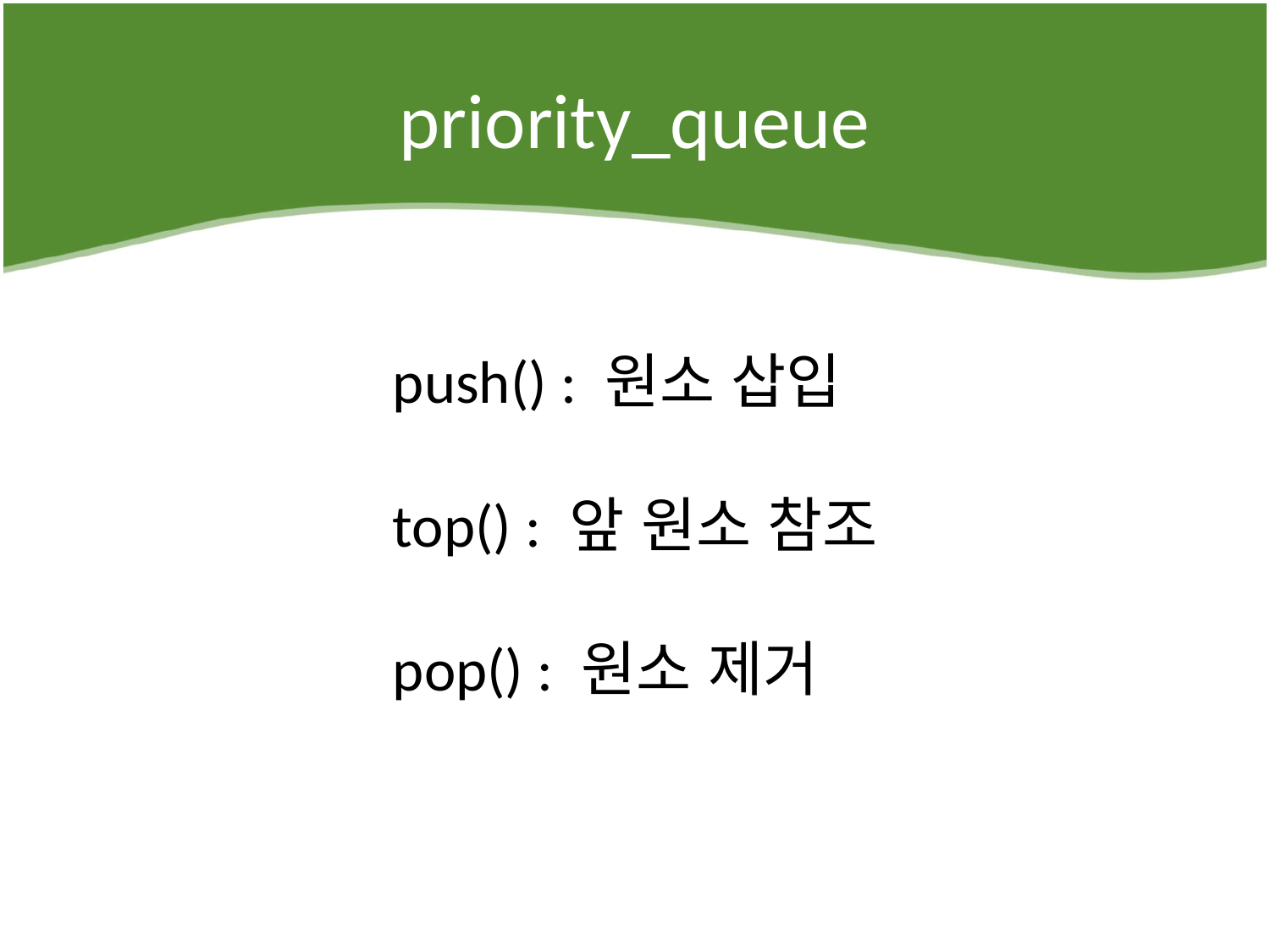

# priority_queue
push() : 원소 삽입

top() : 앞 원소 참조

pop() : 원소 제거